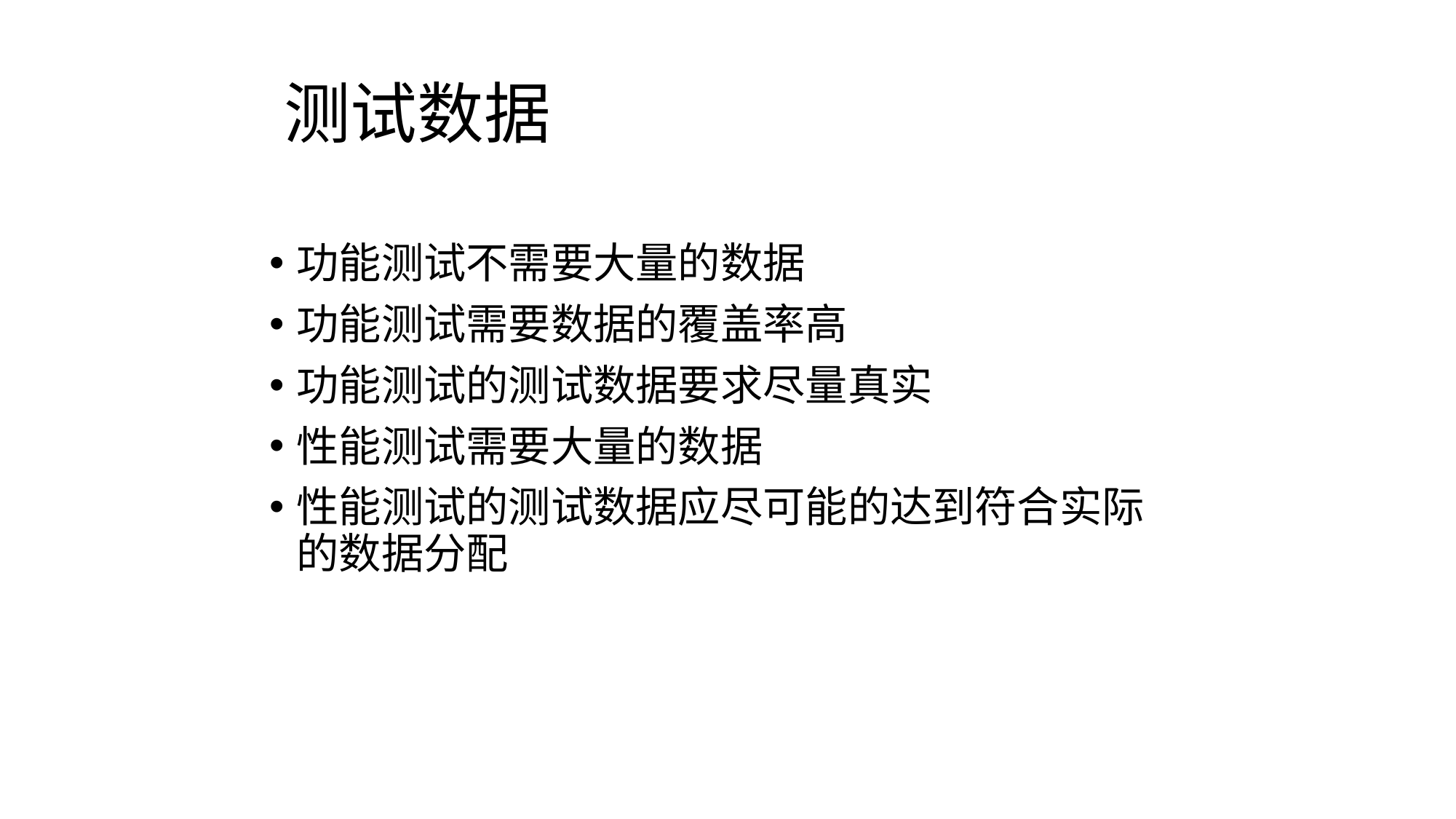

# 测试数据
功能测试不需要大量的数据
功能测试需要数据的覆盖率高
功能测试的测试数据要求尽量真实
性能测试需要大量的数据
性能测试的测试数据应尽可能的达到符合实际的数据分配